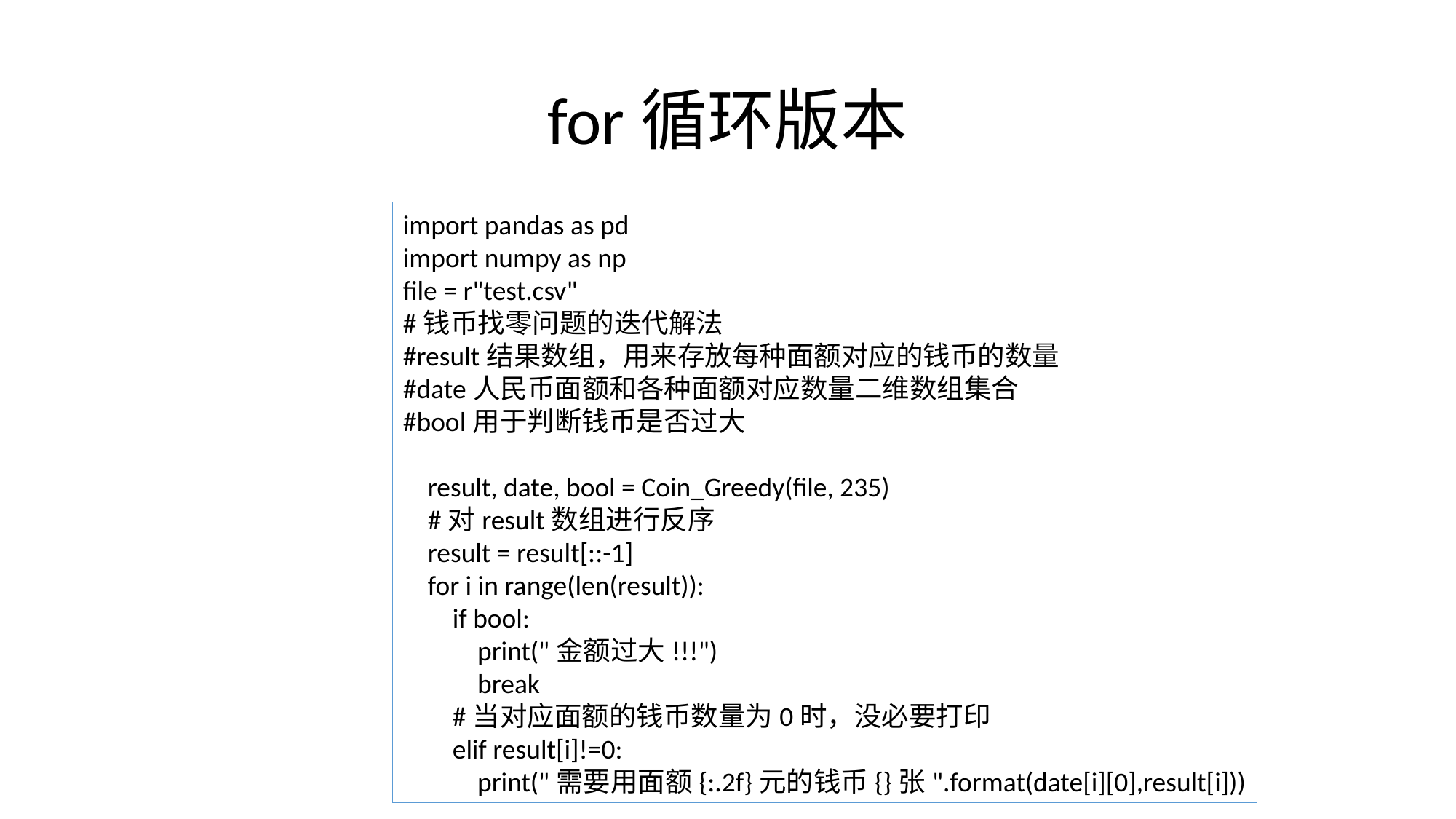

# for循环版本
import pandas as pd
import numpy as np
file = r"test.csv"
#钱币找零问题的迭代解法
#result结果数组，用来存放每种面额对应的钱币的数量
#date人民币面额和各种面额对应数量二维数组集合
#bool用于判断钱币是否过大

    result, date, bool = Coin_Greedy(file, 235)
    #对result数组进行反序
    result = result[::-1]
    for i in range(len(result)):
        if bool:
            print("金额过大!!!")
            break
        #当对应面额的钱币数量为0时，没必要打印
        elif result[i]!=0:
            print("需要用面额{:.2f}元的钱币{}张".format(date[i][0],result[i]))